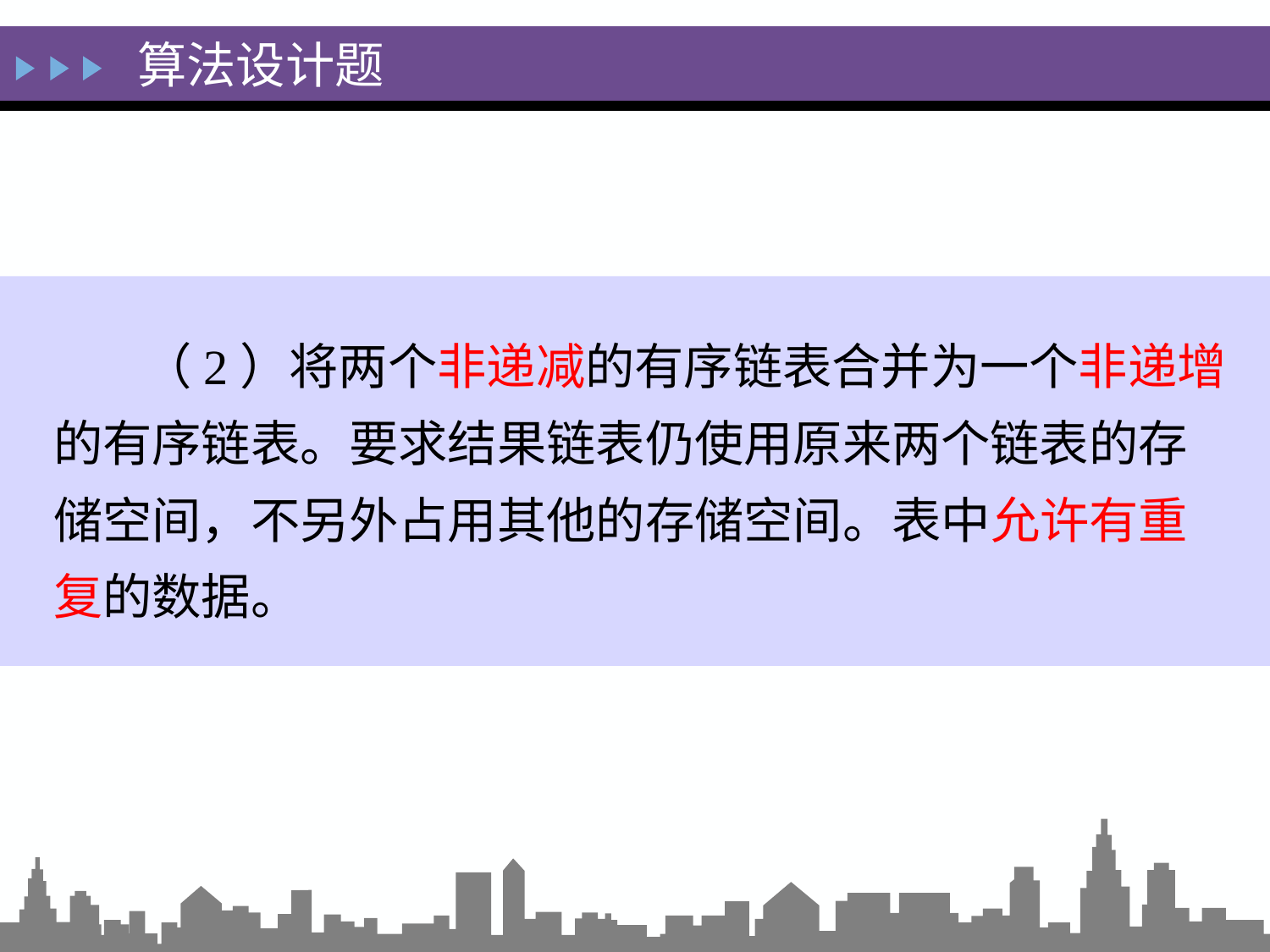

算法设计题

       （2）将两个非递减的有序链表合并为一个非递增的有序链表。要求结果链表仍使用原来两个链表的存储空间，不另外占用其他的存储空间。表中允许有重复的数据。